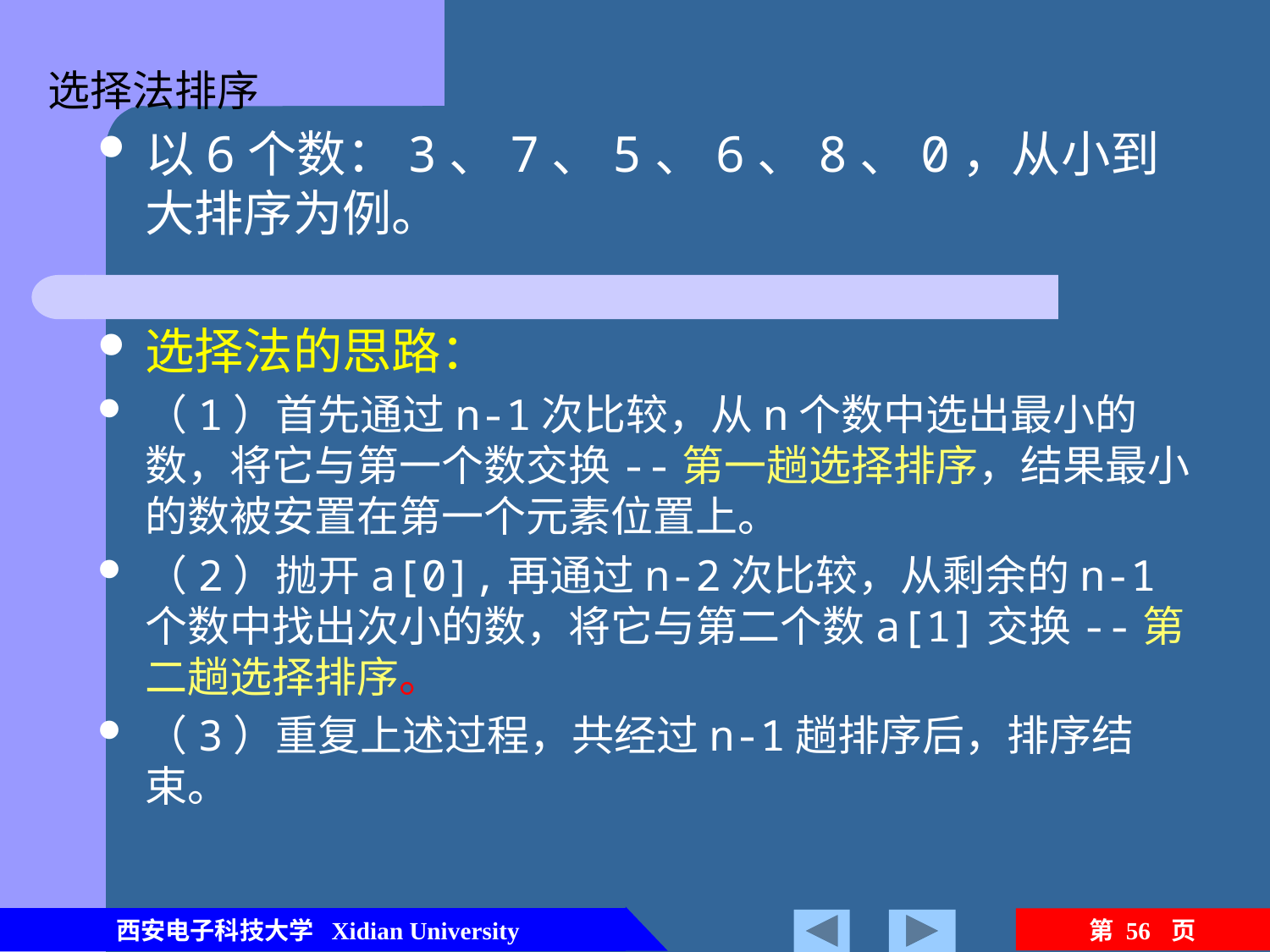

选择法排序
以6个数：3、7、5、6、8、0，从小到大排序为例。

选择法的思路：
（1）首先通过n-1次比较，从n个数中选出最小的数，将它与第一个数交换--第一趟选择排序，结果最小的数被安置在第一个元素位置上。
（2）抛开a[0],再通过n-2次比较，从剩余的n-1个数中找出次小的数，将它与第二个数a[1]交换--第二趟选择排序。
（3）重复上述过程，共经过n-1趟排序后，排序结束。